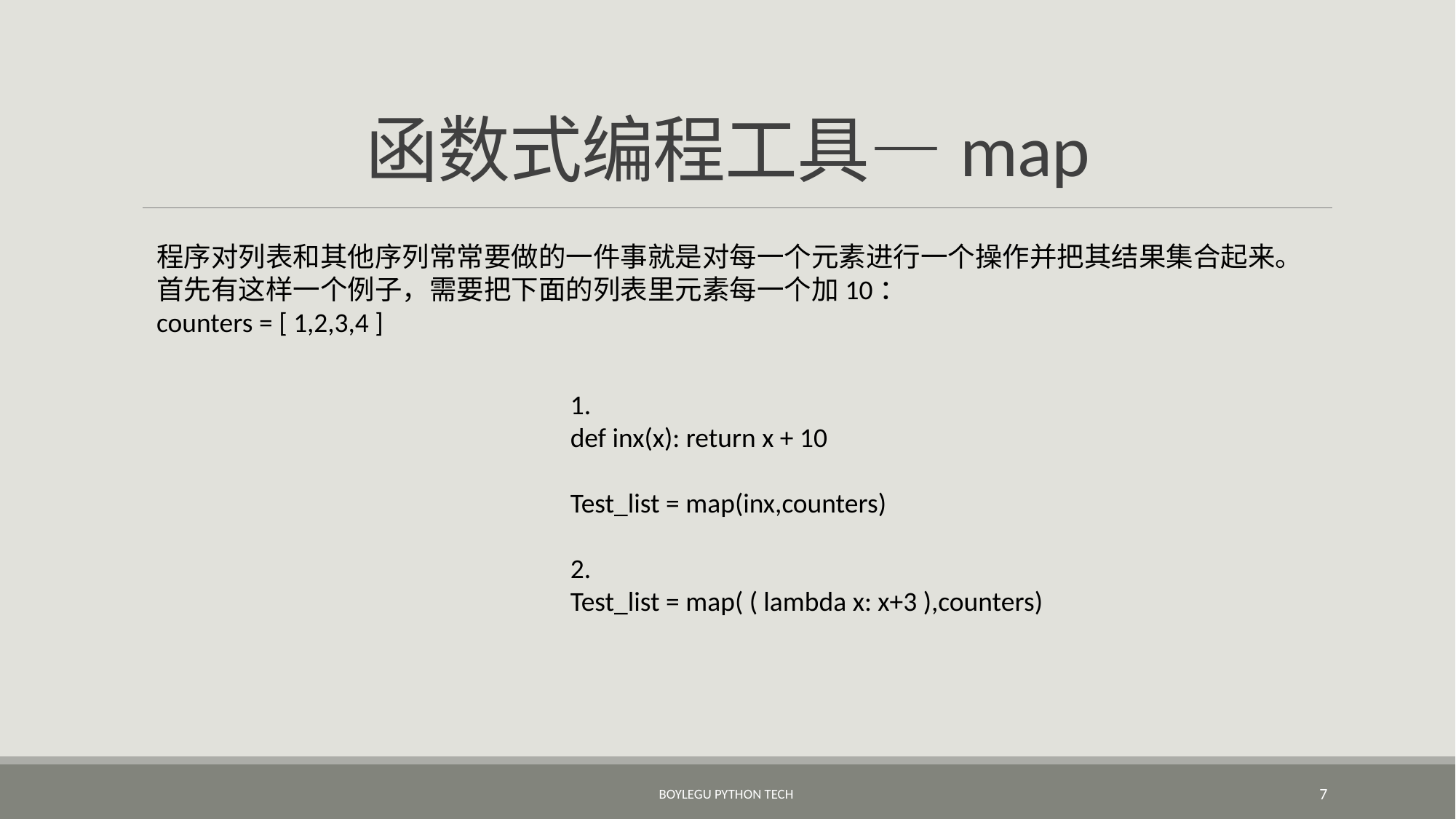

# 函数式编程工具—map
程序对列表和其他序列常常要做的一件事就是对每一个元素进行一个操作并把其结果集合起来。
首先有这样一个例子，需要把下面的列表里元素每一个加10：
counters = [ 1,2,3,4 ]
1.
def inx(x): return x + 10

Test_list = map(inx,counters)

2.
Test_list = map( ( lambda x: x+3 ),counters)
BoyleGu Python Tech
7